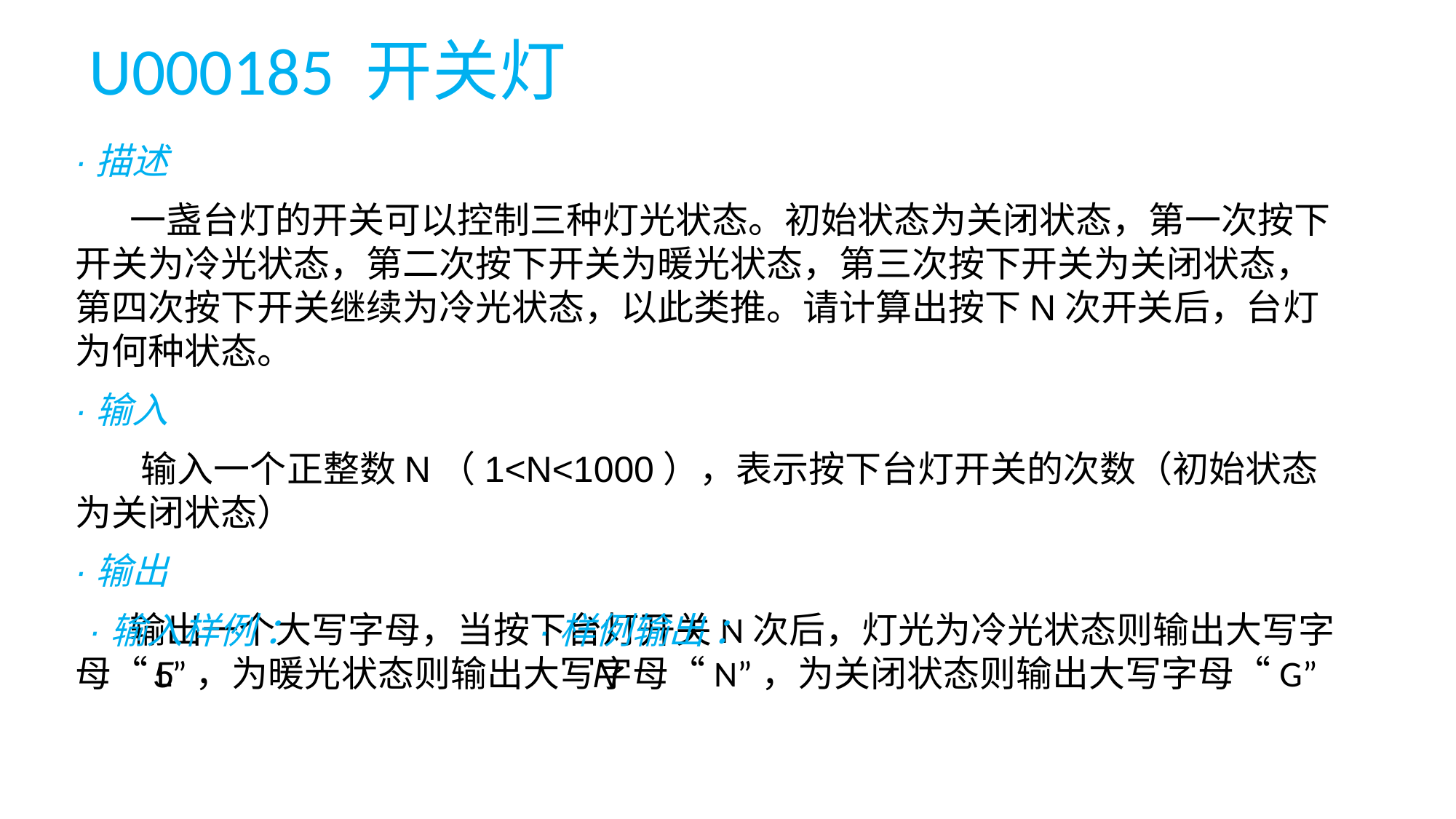

# U000185 开关灯
·描述
一盏台灯的开关可以控制三种灯光状态。初始状态为关闭状态，第一次按下开关为冷光状态，第二次按下开关为暖光状态，第三次按下开关为关闭状态，第四次按下开关继续为冷光状态，以此类推。请计算出按下N次开关后，台灯为何种状态。
·输入
       输入一个正整数N（1<N<1000），表示按下台灯开关的次数（初始状态为关闭状态）
·输出
输出一个大写字母，当按下台灯开关N次后，灯光为冷光状态则输出大写字母“L”，为暖光状态则输出大写字母“N”，为关闭状态则输出大写字母“G”
·输入样例 ：
 5
·样例输出 ：
N